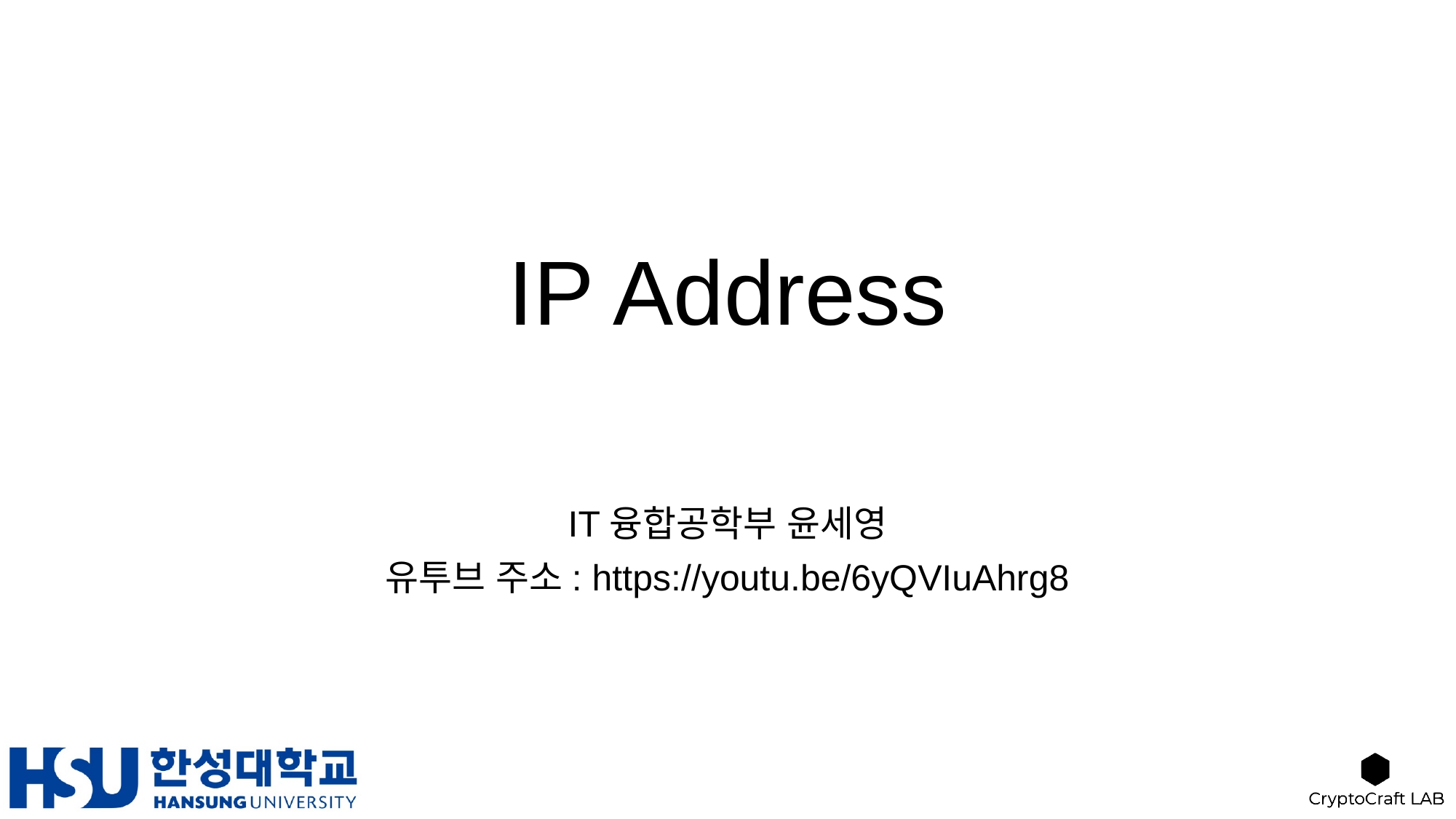

# IP Address
IT융합공학부 윤세영
유투브 주소: https://youtu.be/6yQVIuAhrg8